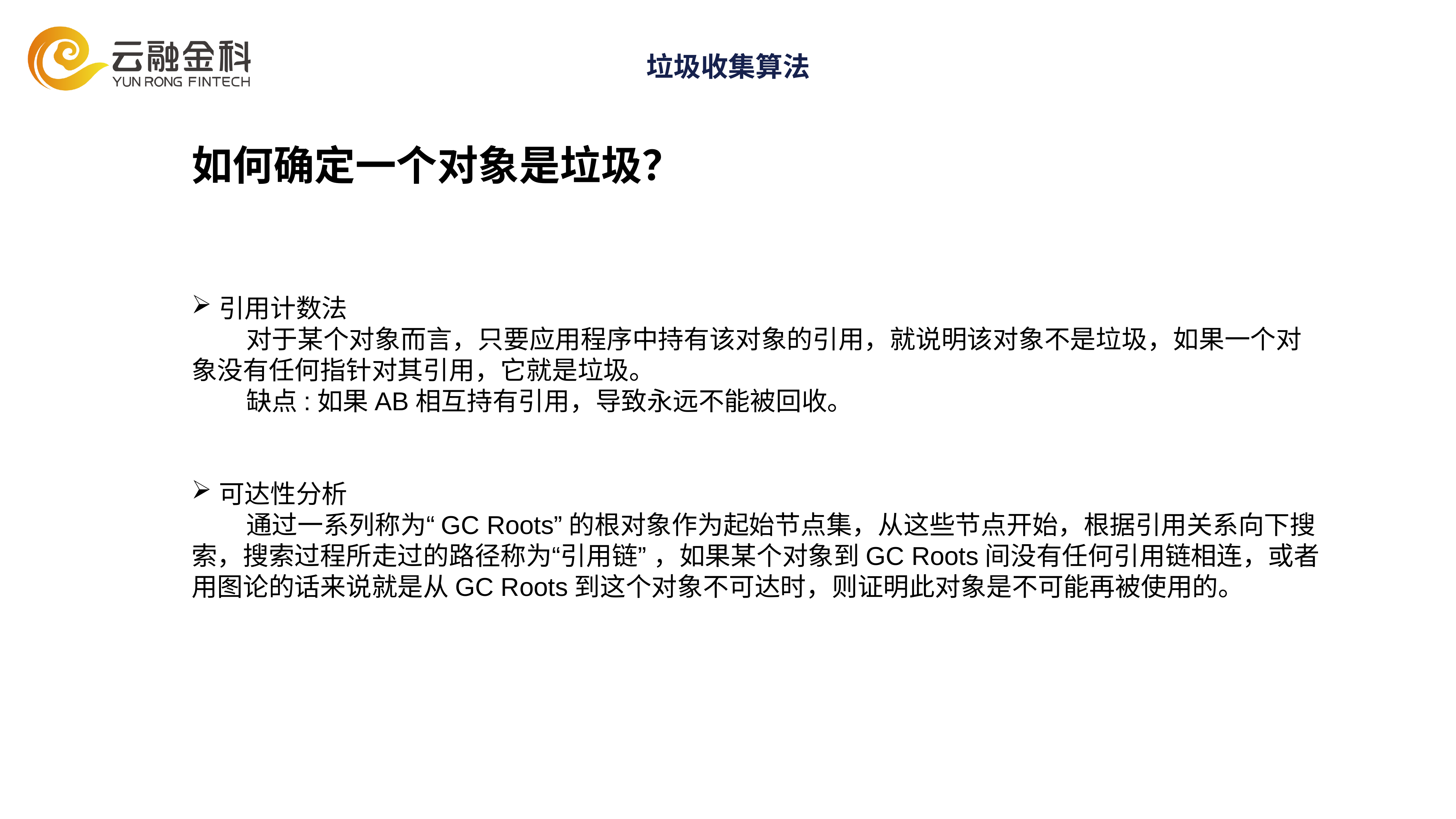

# 垃圾收集算法
如何确定一个对象是垃圾？
引用计数法
	对于某个对象而言，只要应用程序中持有该对象的引用，就说明该对象不是垃圾，如果一个对象没有任何指针对其引用，它就是垃圾。
	缺点:如果AB相互持有引用，导致永远不能被回收。

可达性分析
	通过一系列称为“GC Roots”的根对象作为起始节点集，从这些节点开始，根据引用关系向下搜索，搜索过程所走过的路径称为“引用链” ，如果某个对象到GC Roots间没有任何引用链相连，或者用图论的话来说就是从GC Roots到这个对象不可达时，则证明此对象是不可能再被使用的。